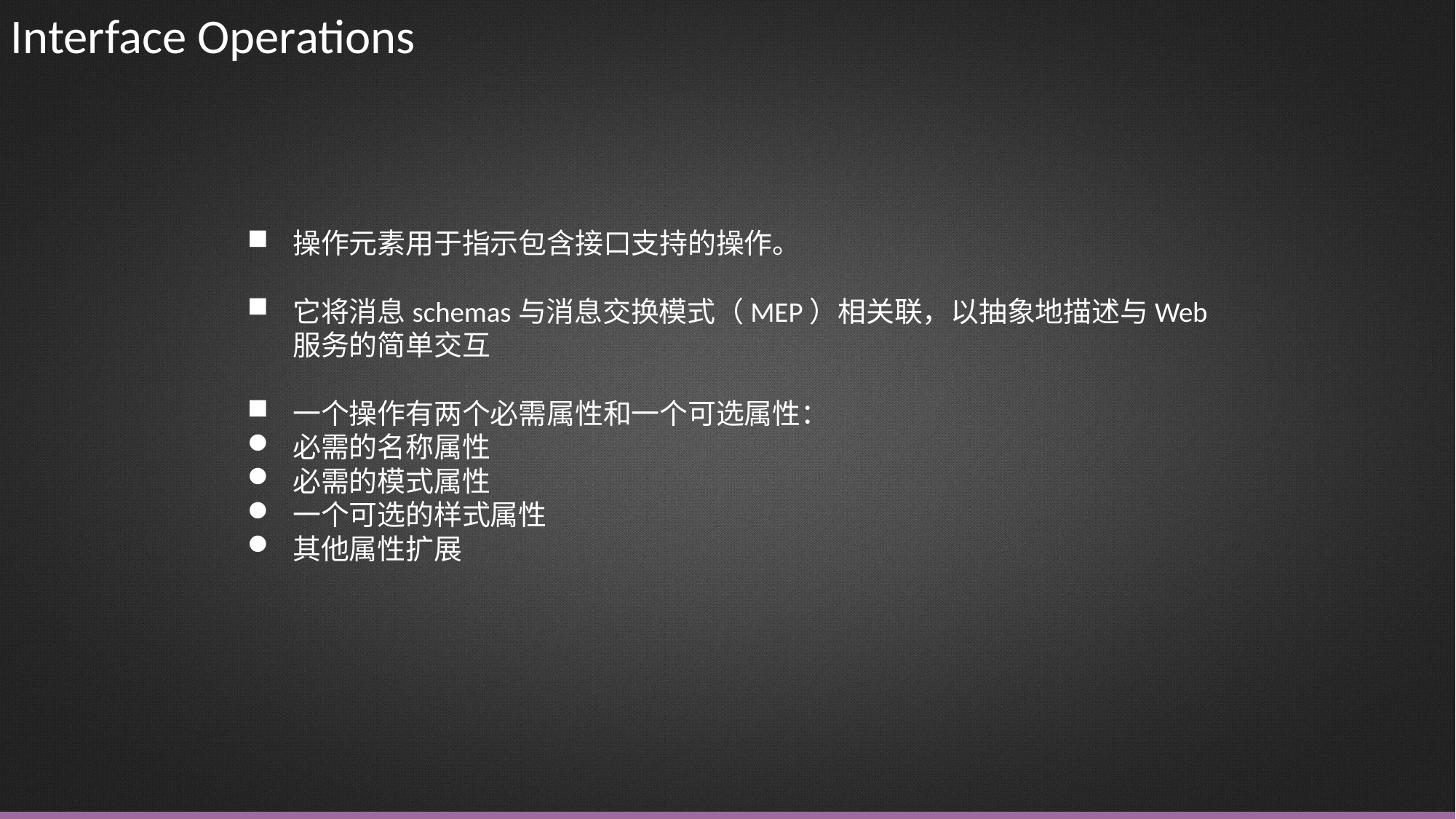

Interface Operations

操作元素用于指示包含接口支持的操作。

它将消息schemas与消息交换模式（MEP）相关联，以抽象地描述与Web服务的简单交互

一个操作有两个必需属性和一个可选属性：
必需的名称属性
必需的模式属性
一个可选的样式属性
其他属性扩展